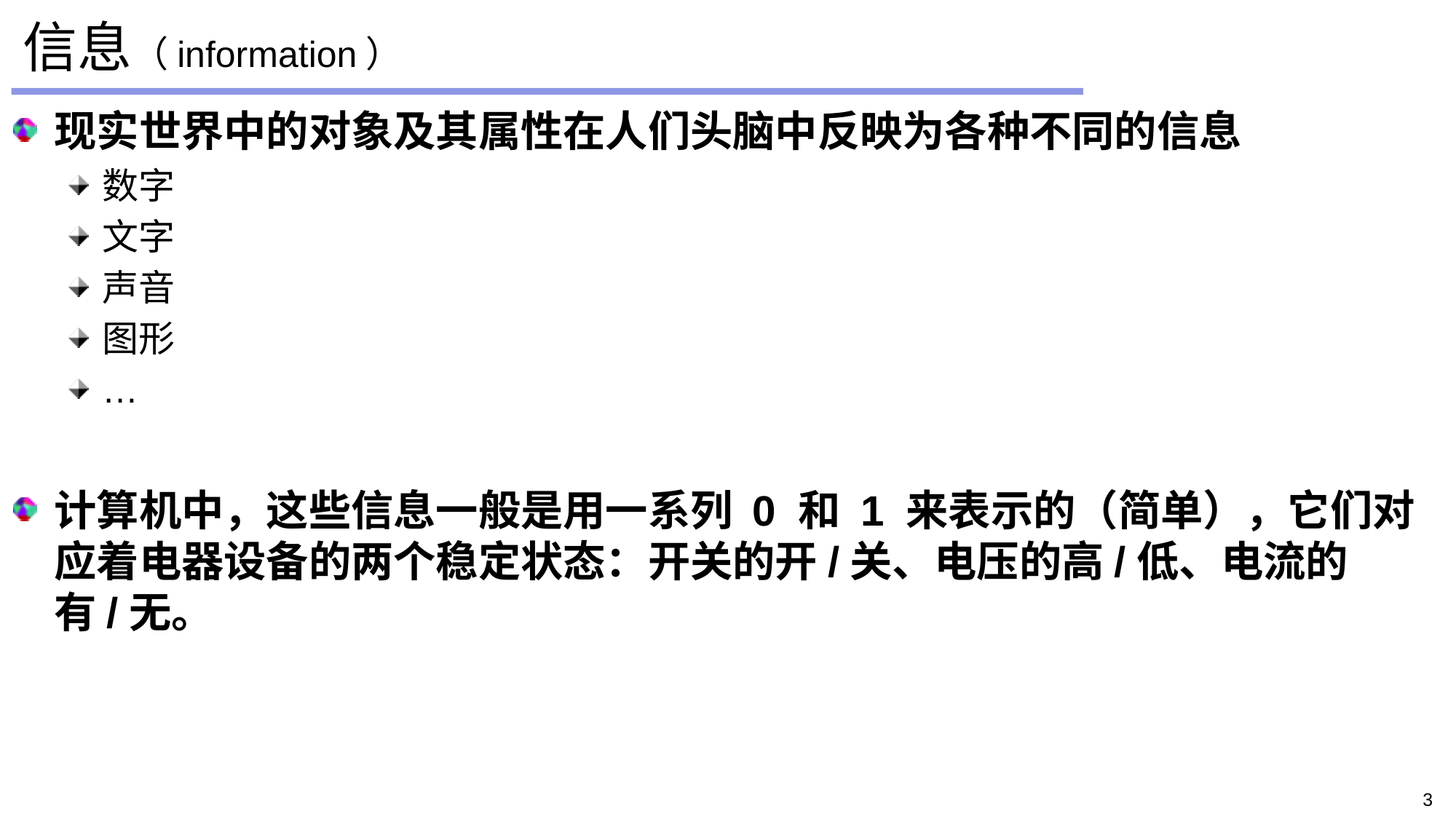

# 信息（information）
现实世界中的对象及其属性在人们头脑中反映为各种不同的信息
数字
文字
声音
图形
…

计算机中，这些信息一般是用一系列 0 和 1 来表示的（简单），它们对应着电器设备的两个稳定状态：开关的开/关、电压的高/低、电流的有/无。

3